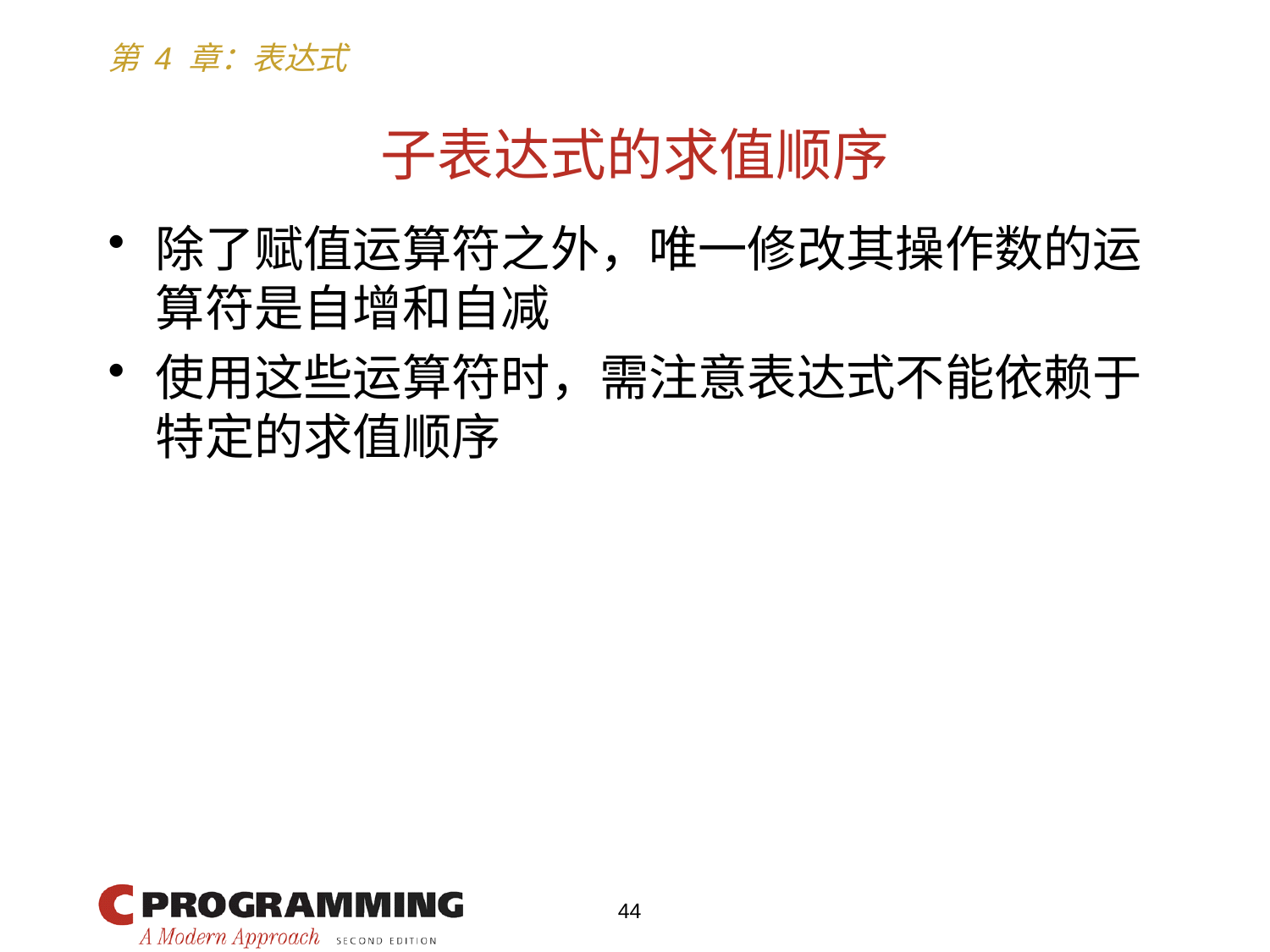

# 子表达式的求值顺序
除了赋值运算符之外，唯一修改其操作数的运算符是自增和自减
使用这些运算符时，需注意表达式不能依赖于特定的求值顺序

44